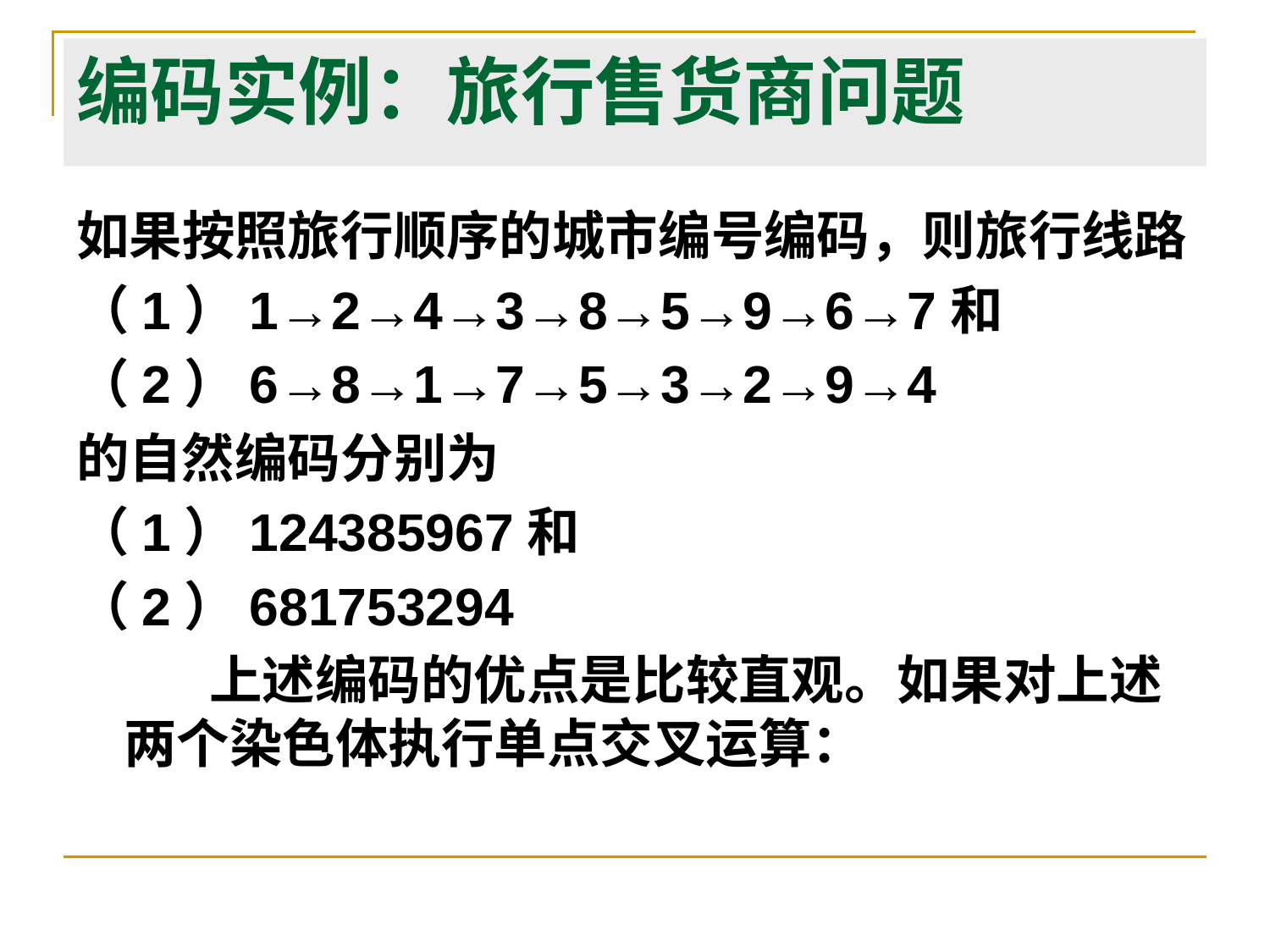

# 编码实例：旅行售货商问题
如果按照旅行顺序的城市编号编码，则旅行线路
（1）1→2→4→3→8→5→9→6→7和
（2）6→8→1→7→5→3→2→9→4
的自然编码分别为
（1）124385967和
（2）681753294
          上述编码的优点是比较直观。如果对上述两个染色体执行单点交叉运算：